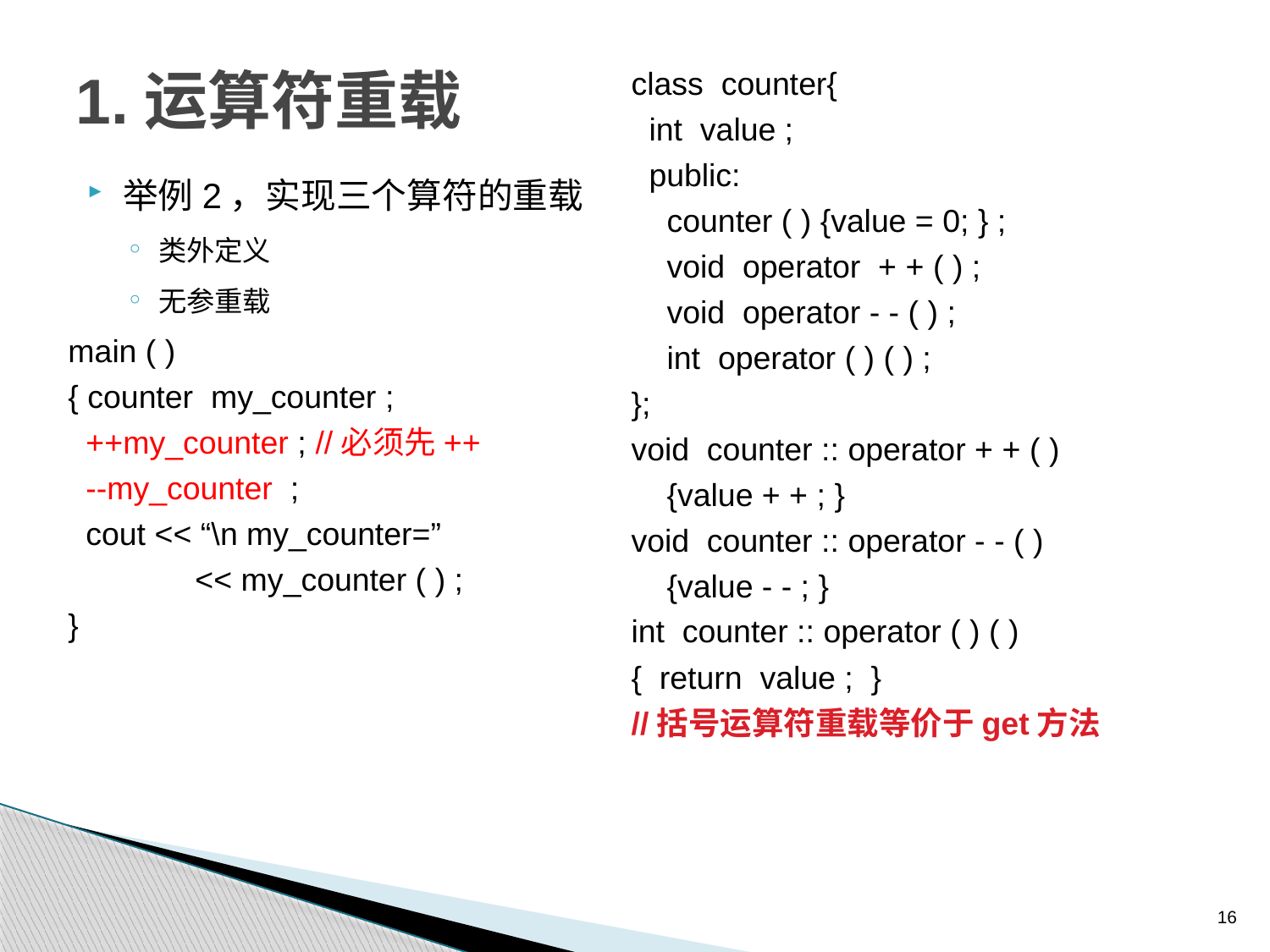

# 1.运算符重载
class  counter{
  int  value ;
  public:
    counter ( ) {value = 0; } ;
    void  operator  + + ( ) ;
    void  operator - - ( ) ;
    int  operator ( ) ( ) ;
};
void  counter :: operator + + ( )
    {value + + ; }
void  counter :: operator - - ( )
    {value - - ; }
int  counter :: operator ( ) ( )
{  return  value ;  }
//括号运算符重载等价于get方法
举例2，实现三个算符的重载
类外定义
无参重载
main ( )
{ counter  my_counter ;
  ++my_counter ; //必须先++
  --my_counter  ;
  cout << “\n my_counter=”
	<< my_counter ( ) ;
}
16